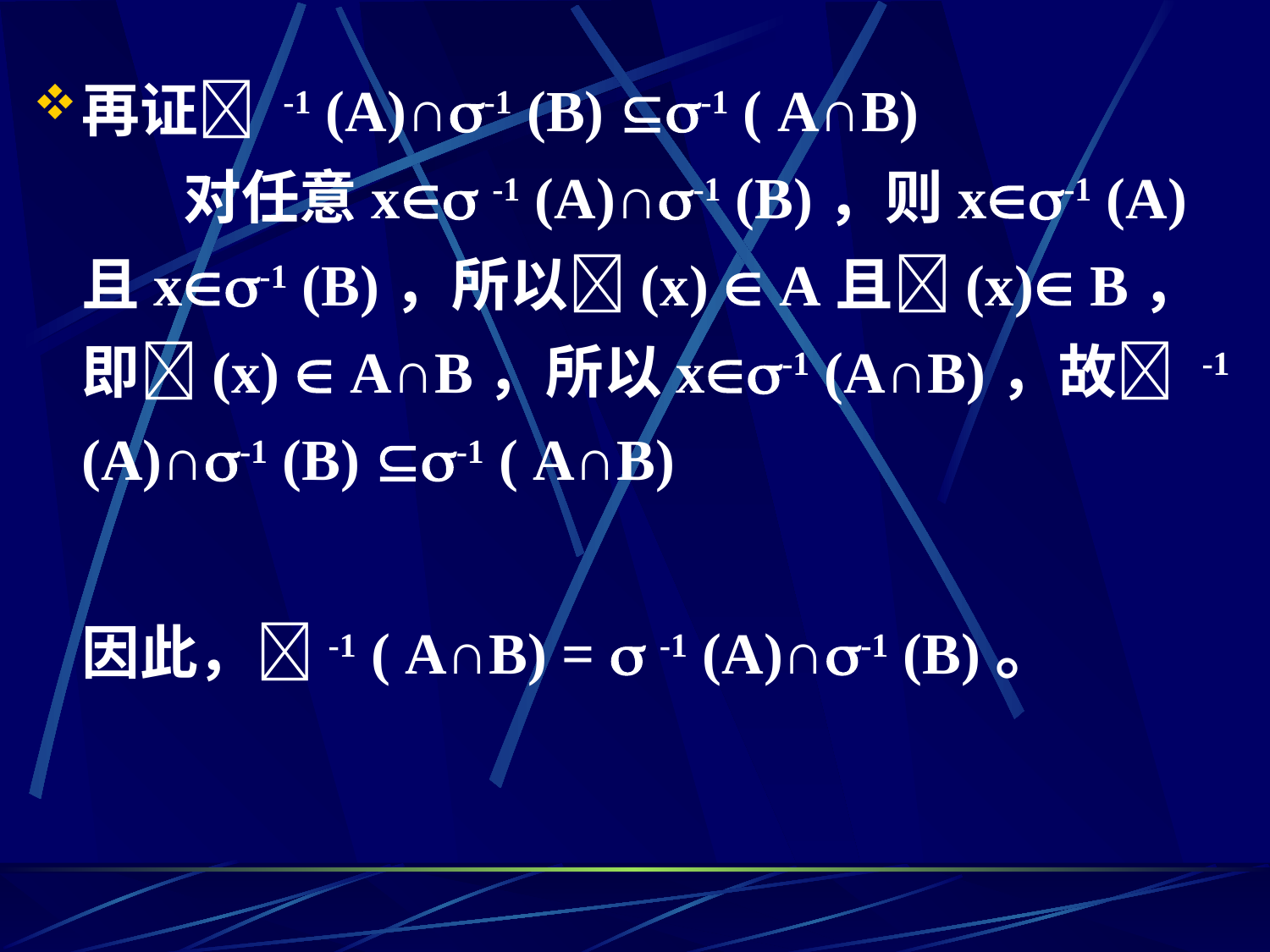

再证σ -1 (A)∩σ-1 (B) ⊆σ-1 ( A∩B)
      对任意x∈σ -1 (A)∩σ-1 (B)，则x∈σ-1 (A)且x∈σ-1 (B)，所以σ(x) ∈ A且σ(x)∈ B，即σ(x) ∈ A∩B，所以x∈σ-1 (A∩B)，故σ -1 (A)∩σ-1 (B) ⊆σ-1 ( A∩B)
因此，σ-1 ( A∩B) = σ -1 (A)∩σ-1 (B)。